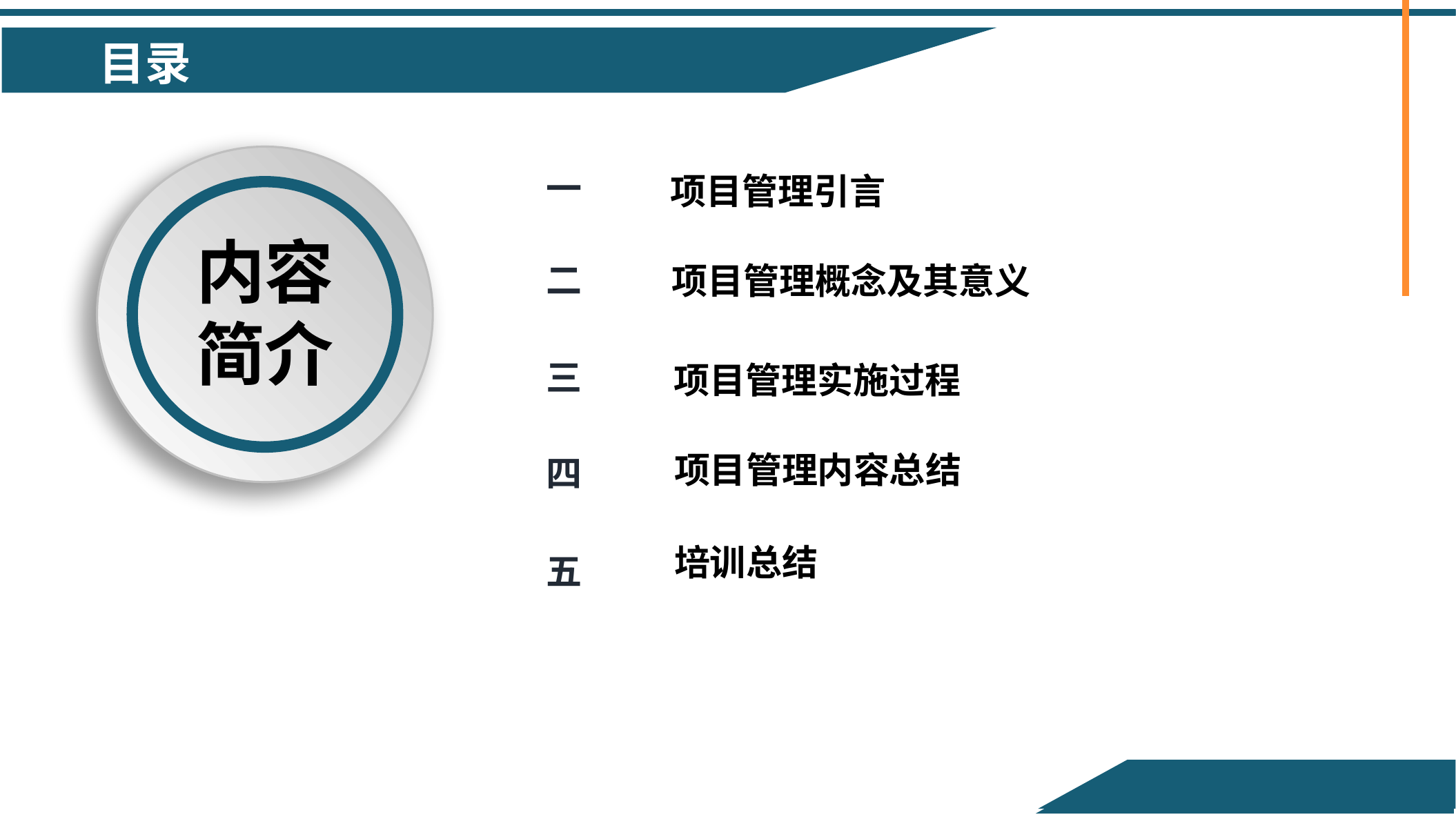

目录

一
项目管理引言

内容简介

二
项目管理概念及其意义
三
项目管理实施过程
项目管理内容总结
四

培训总结
五